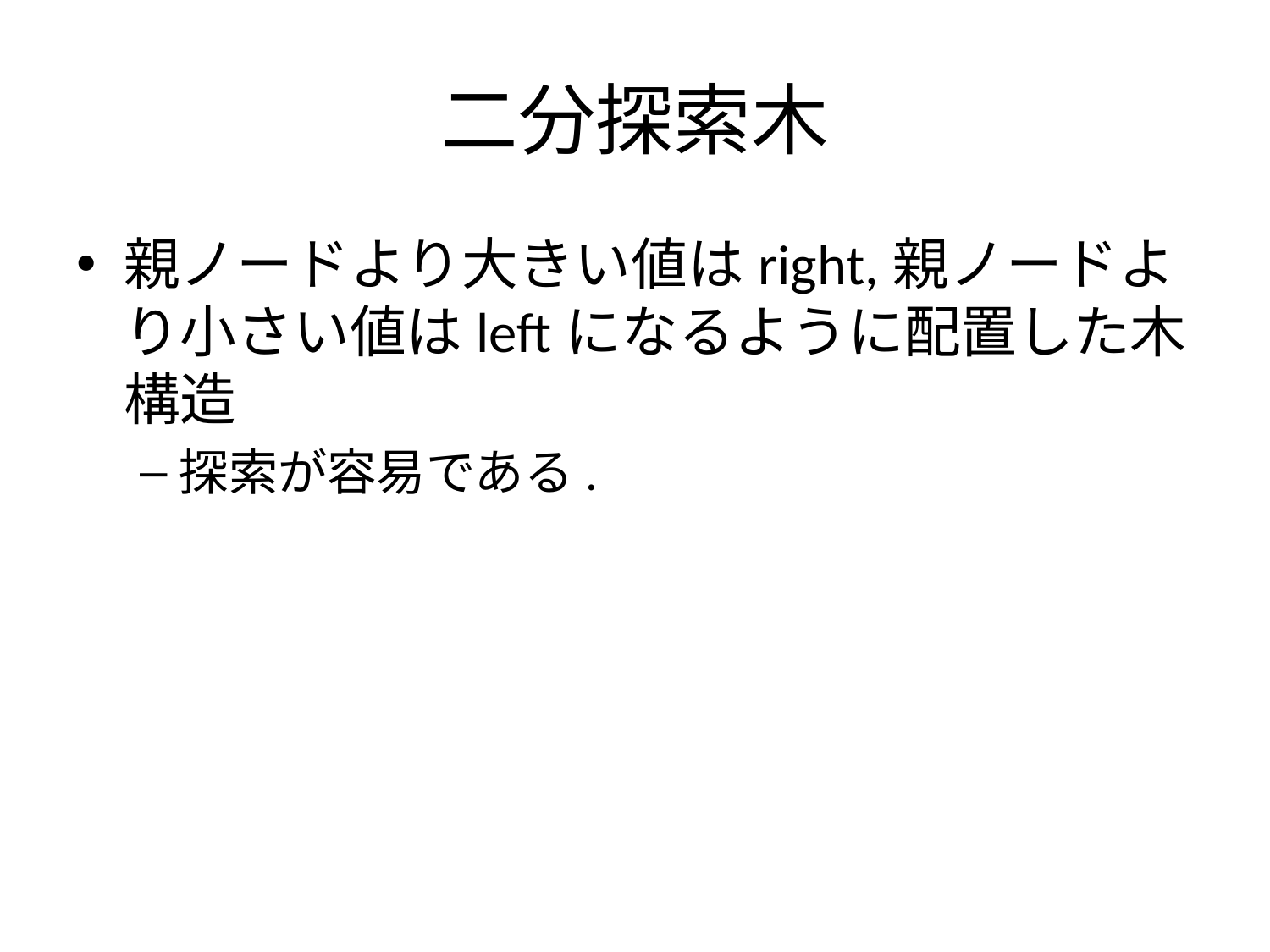

# 二分探索木
親ノードより大きい値はright,親ノードより小さい値はleftになるように配置した木構造
探索が容易である.